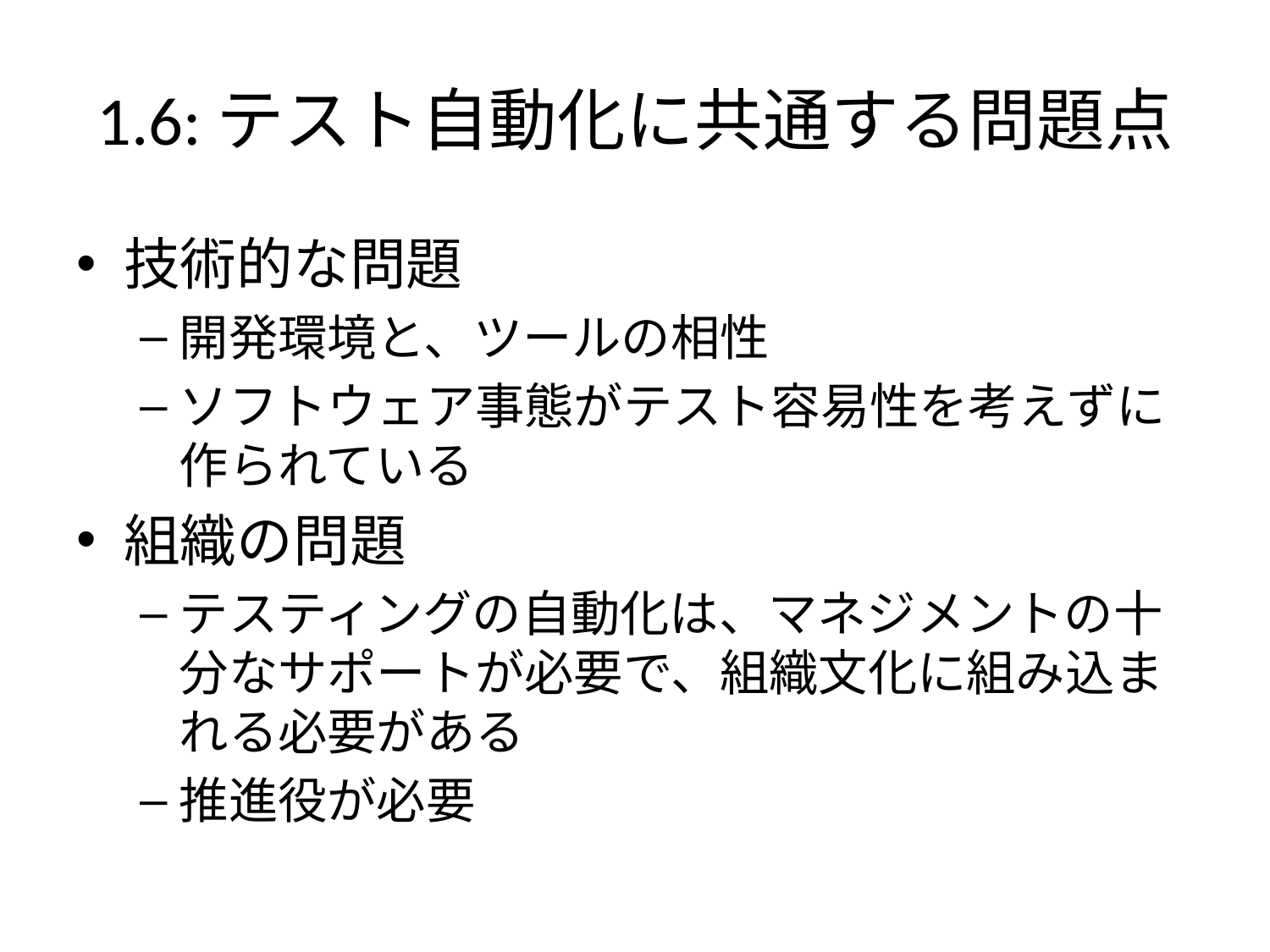

# 1.6:テスト自動化に共通する問題点
技術的な問題
開発環境と、ツールの相性
ソフトウェア事態がテスト容易性を考えずに作られている
組織の問題
テスティングの自動化は、マネジメントの十分なサポートが必要で、組織文化に組み込まれる必要がある
推進役が必要